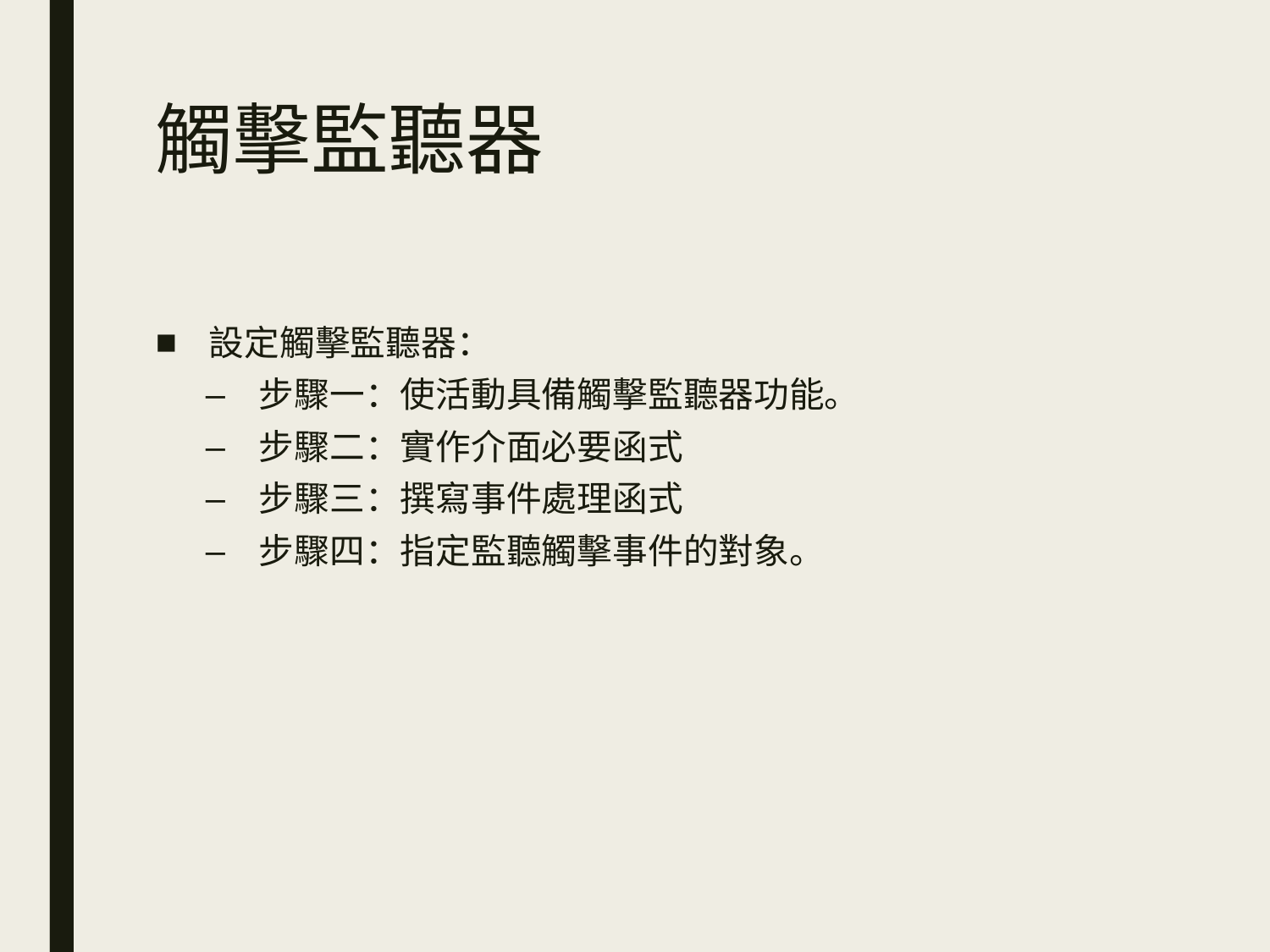

# 觸擊監聽器
設定觸擊監聽器：
步驟一：使活動具備觸擊監聽器功能。
步驟二：實作介面必要函式
步驟三：撰寫事件處理函式
步驟四：指定監聽觸擊事件的對象。